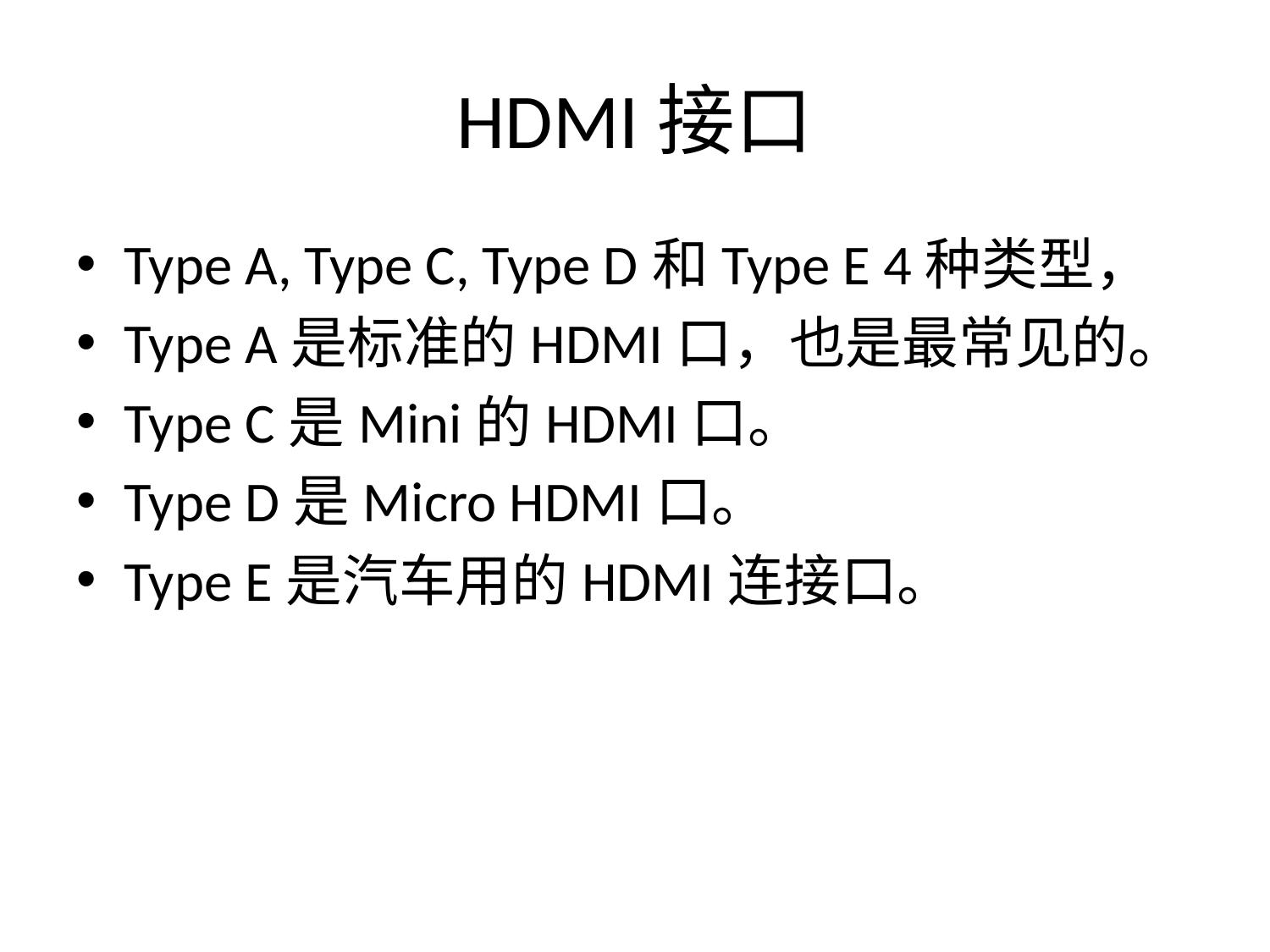

# HDMI接口
Type A, Type C, Type D和Type E 4种类型，
Type A是标准的HDMI口，也是最常见的。
Type C是Mini的HDMI口。
Type D是Micro HDMI口。
Type E是汽车用的HDMI连接口。